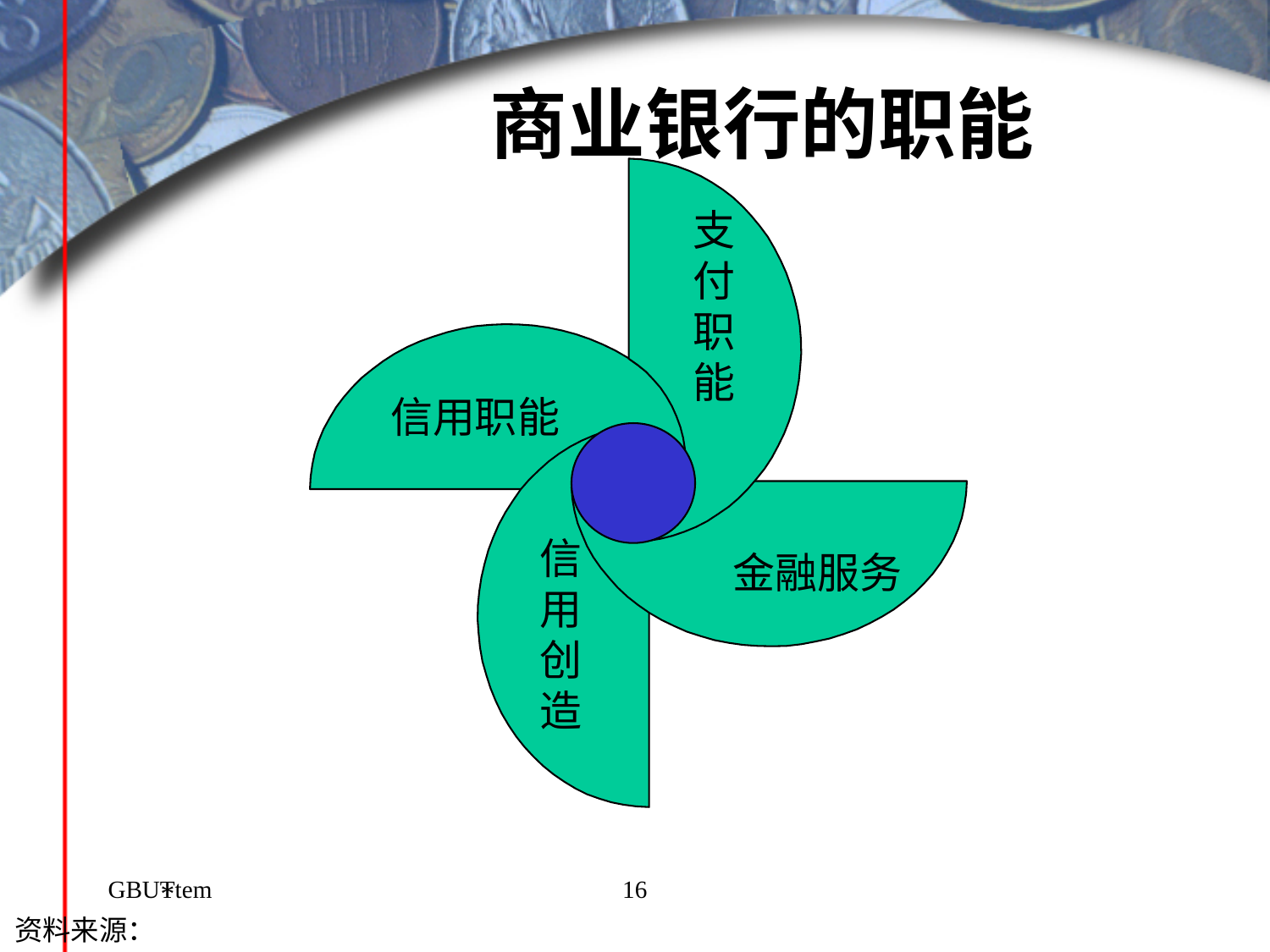

# 商业银行的职能

支付职能
信用职能

金融服务
信   用  创  造

GBUTtem
16
	*
资料来源：